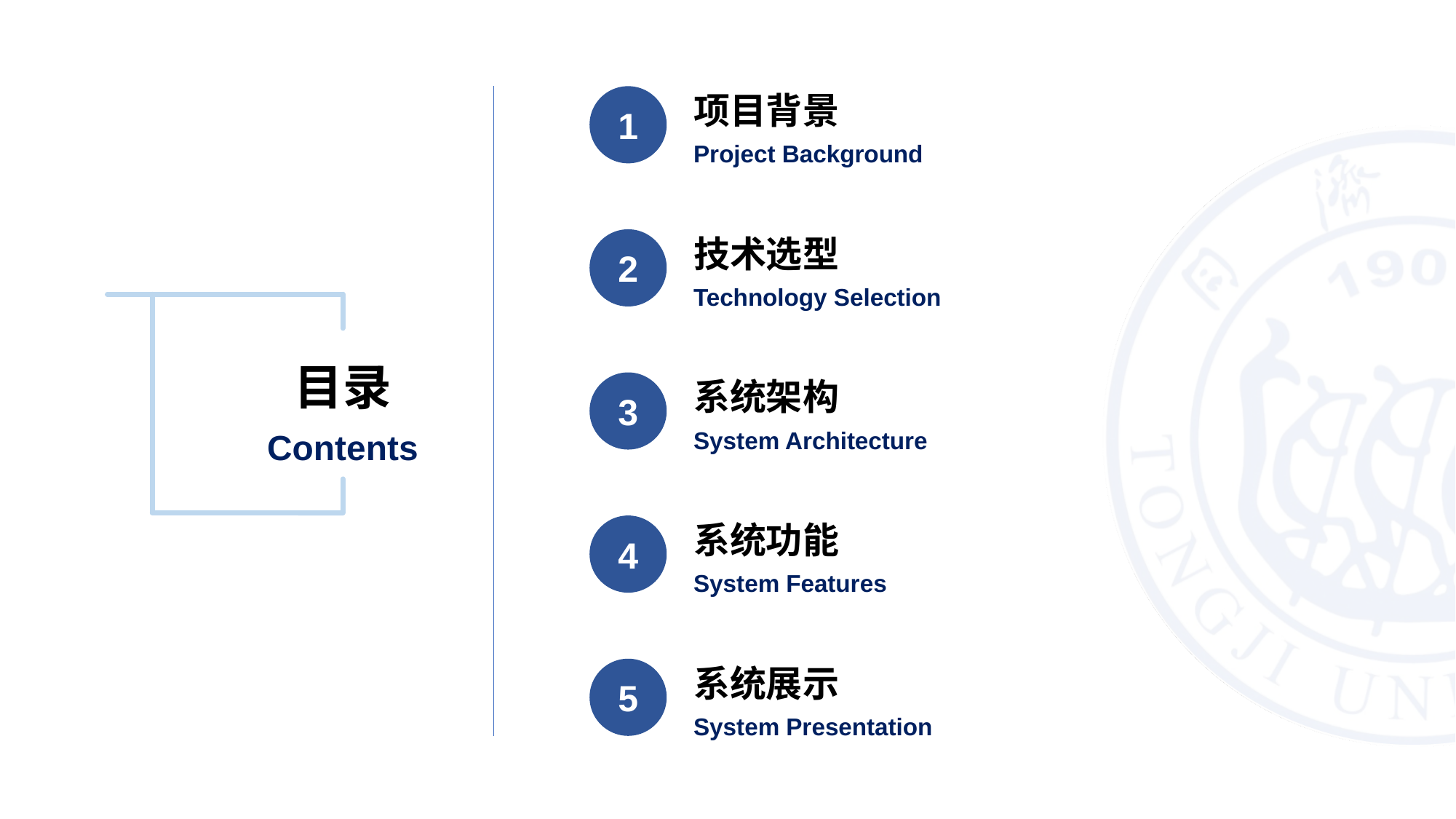

项目背景
Project Background
1
技术选型
Technology Selection
2
目录
Contents
系统架构
System Architecture
3
系统功能
System Features
4
系统展示
System Presentation
5